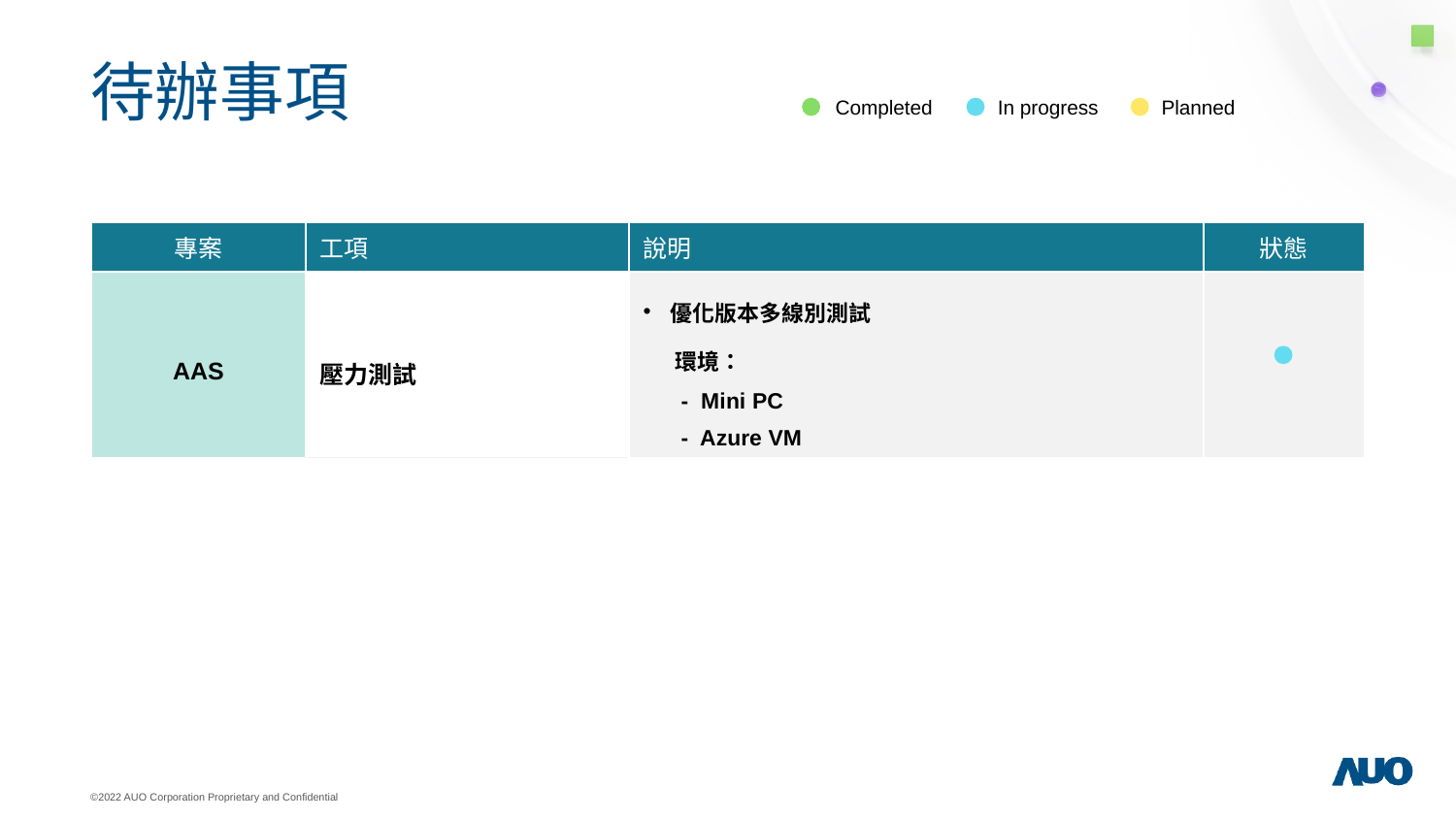

# 待辦事項
Completed
In progress
Planned

| 專案 | 工項 | 說明 | 狀態 |
| --- | --- | --- | --- |
| AAS | 壓力測試 | 優化版本多線別測試 環境： - Mini PC - Azure VM |  |